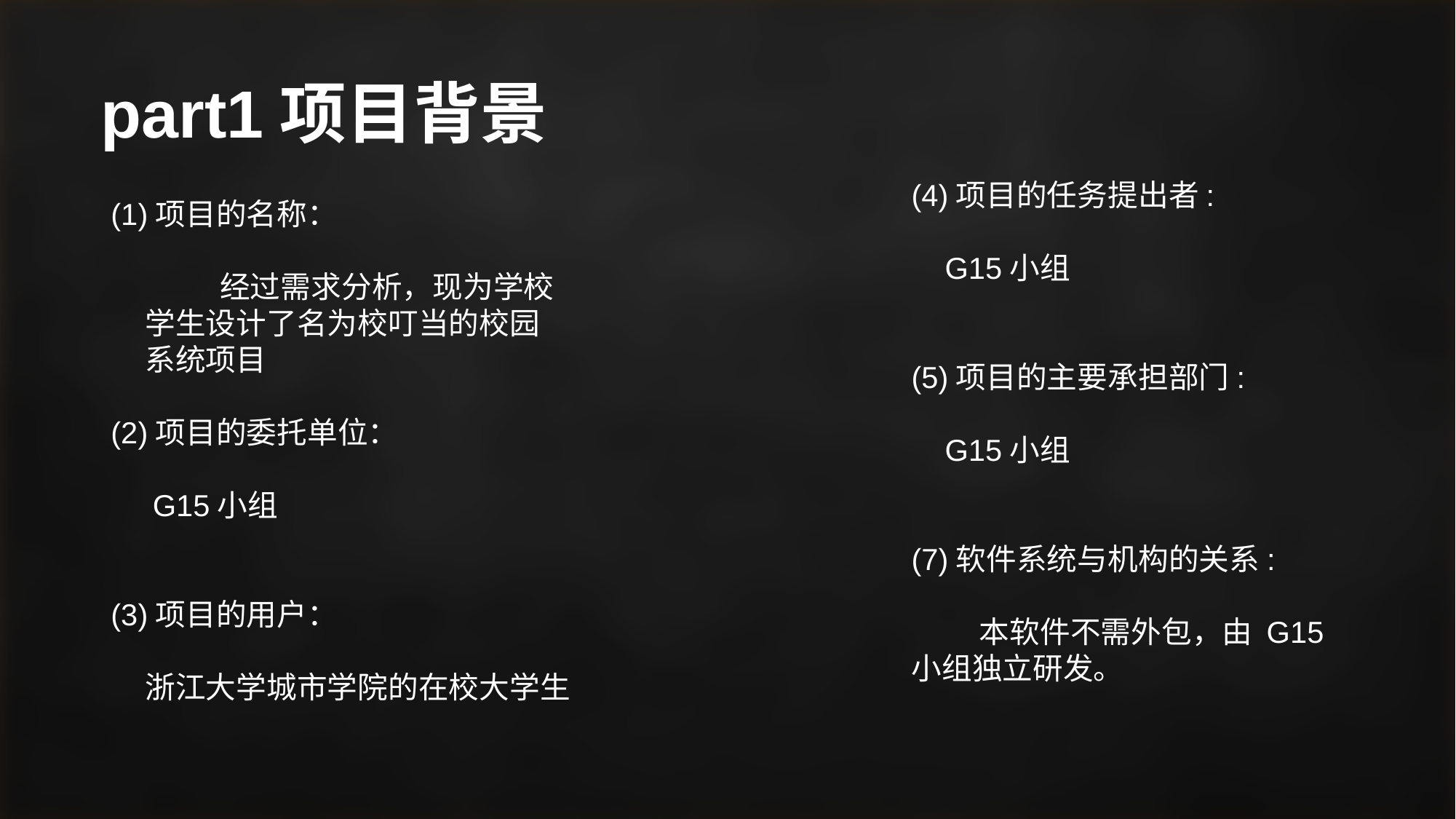

# part1项目背景
(4)项目的任务提出者:

    G15小组

(5)项目的主要承担部门:

    G15小组

(7)软件系统与机构的关系:

         本软件不需外包，由 G15小组独立研发。
(1)项目的名称：

	经过需求分析，现为学校
    学生设计了名为校叮当的校园
    系统项目

(2)项目的委托单位：

     G15小组

(3)项目的用户：

    浙江大学城市学院的在校大学生